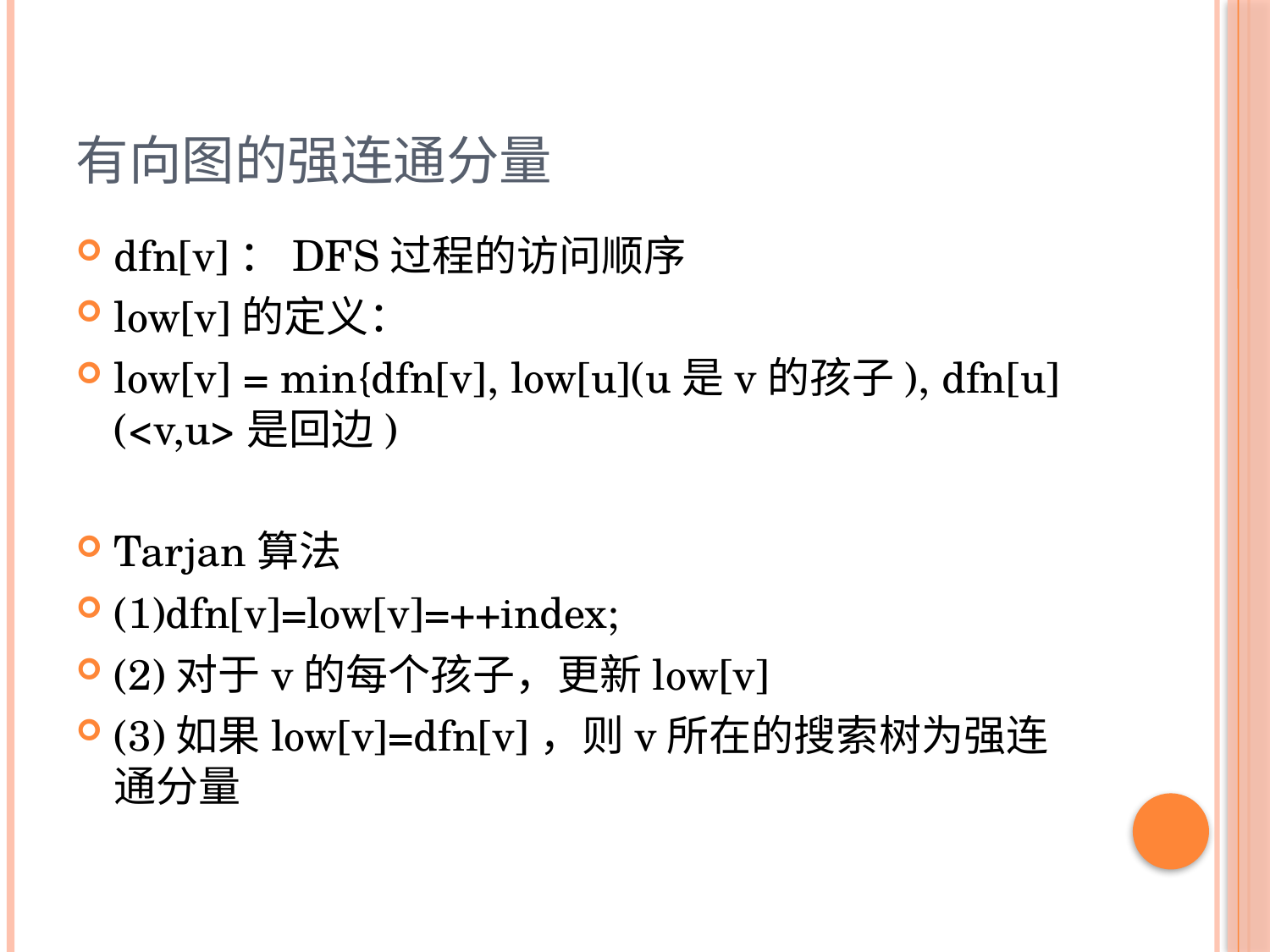

# 有向图的强连通分量
dfn[v]：DFS过程的访问顺序
low[v]的定义：
low[v] = min{dfn[v], low[u](u是v的孩子), dfn[u](<v,u>是回边)

Tarjan算法
(1)dfn[v]=low[v]=++index;
(2)对于v的每个孩子，更新low[v]
(3)如果low[v]=dfn[v]，则v所在的搜索树为强连通分量